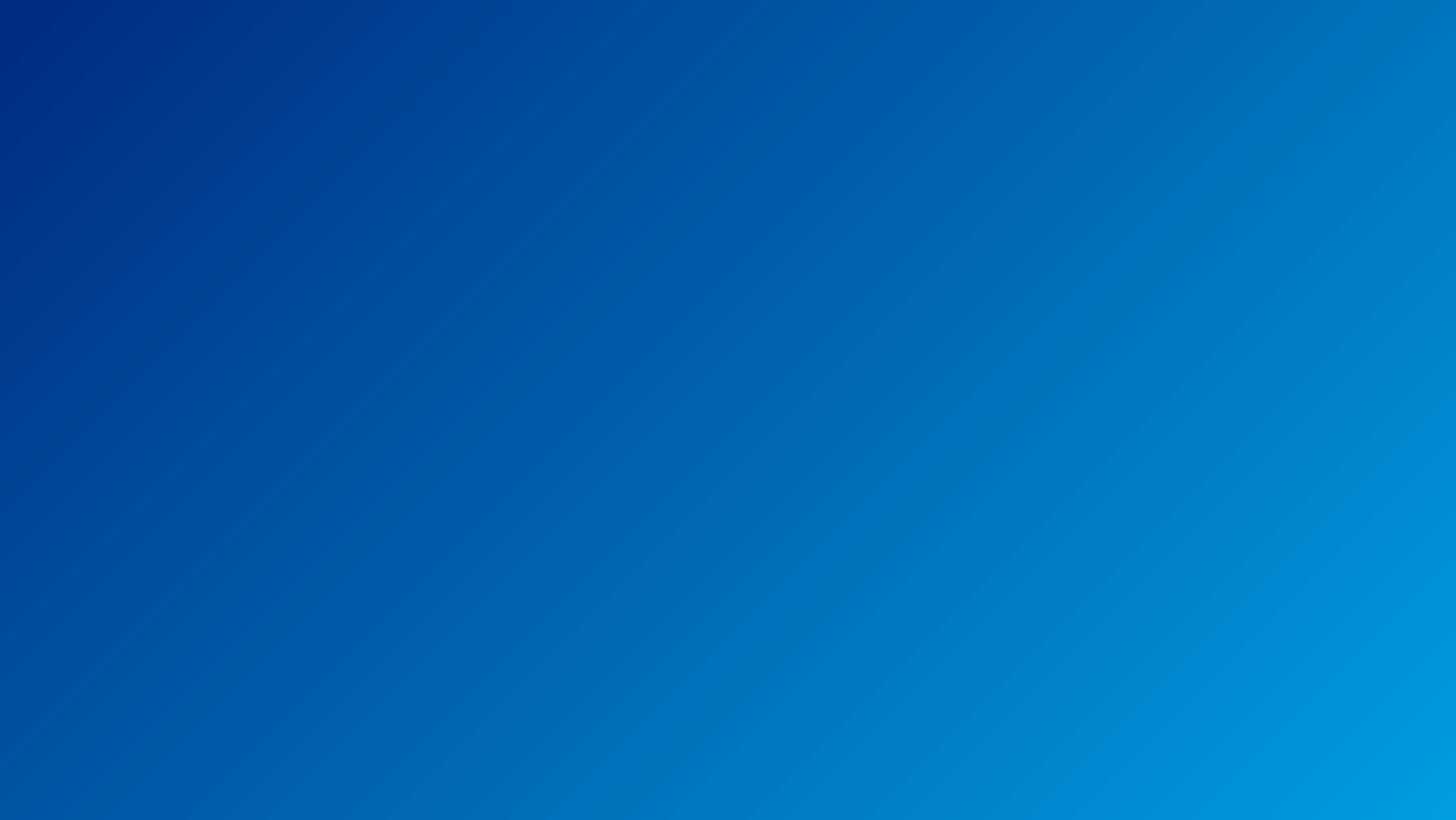

100分的责任心

HPS in the Responsibility
100%的乐观积极

100% in the positive
100分的态度

HPS in the Attitude
100%的投入

100% in the Participation